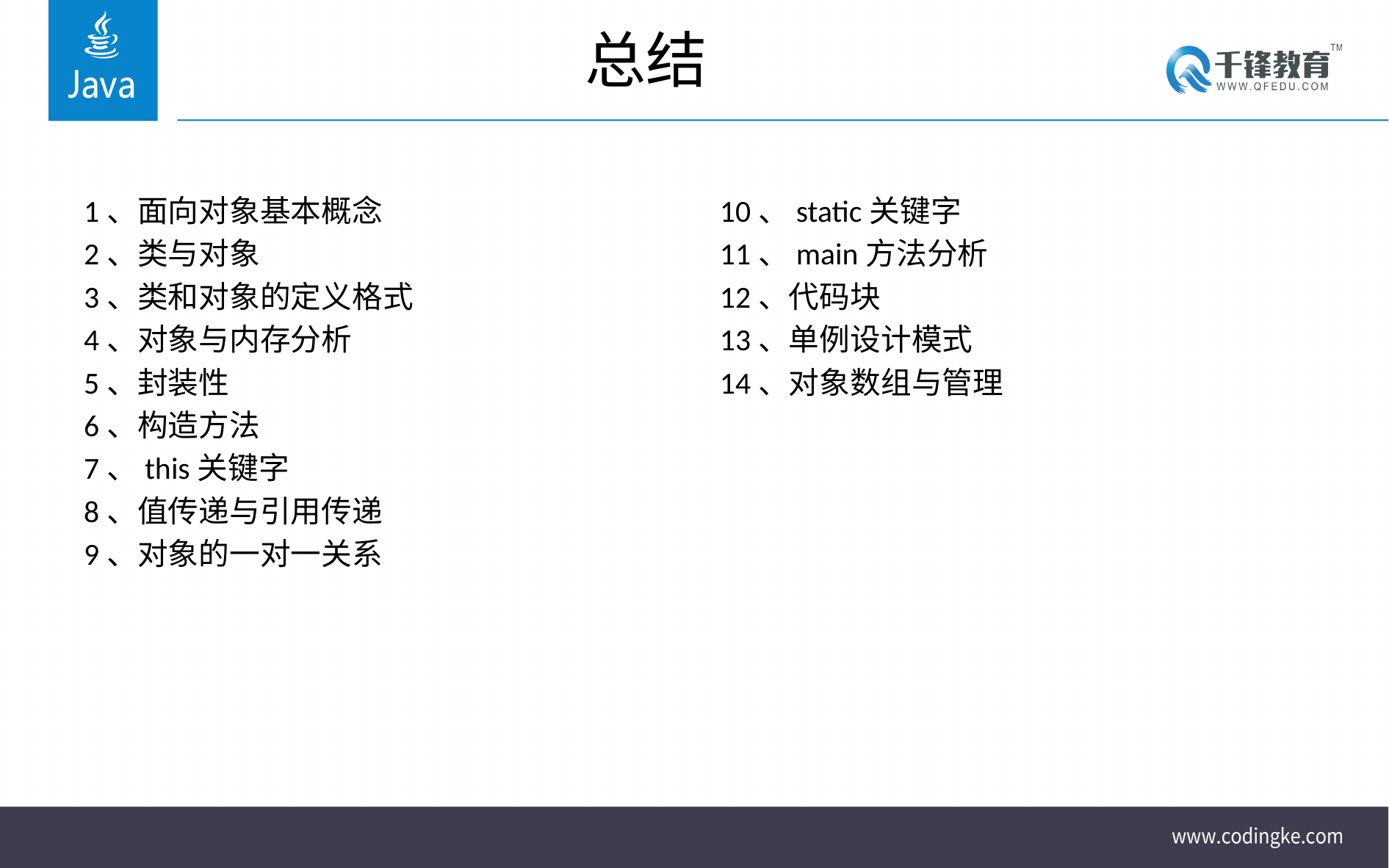

# 总结
1、面向对象基本概念
2、类与对象
3、类和对象的定义格式
4、对象与内存分析
5、封装性
6、构造方法
7、this关键字
8、值传递与引用传递
9、对象的一对一关系

10、static关键字
11、main方法分析
12、代码块
13、单例设计模式
14、对象数组与管理